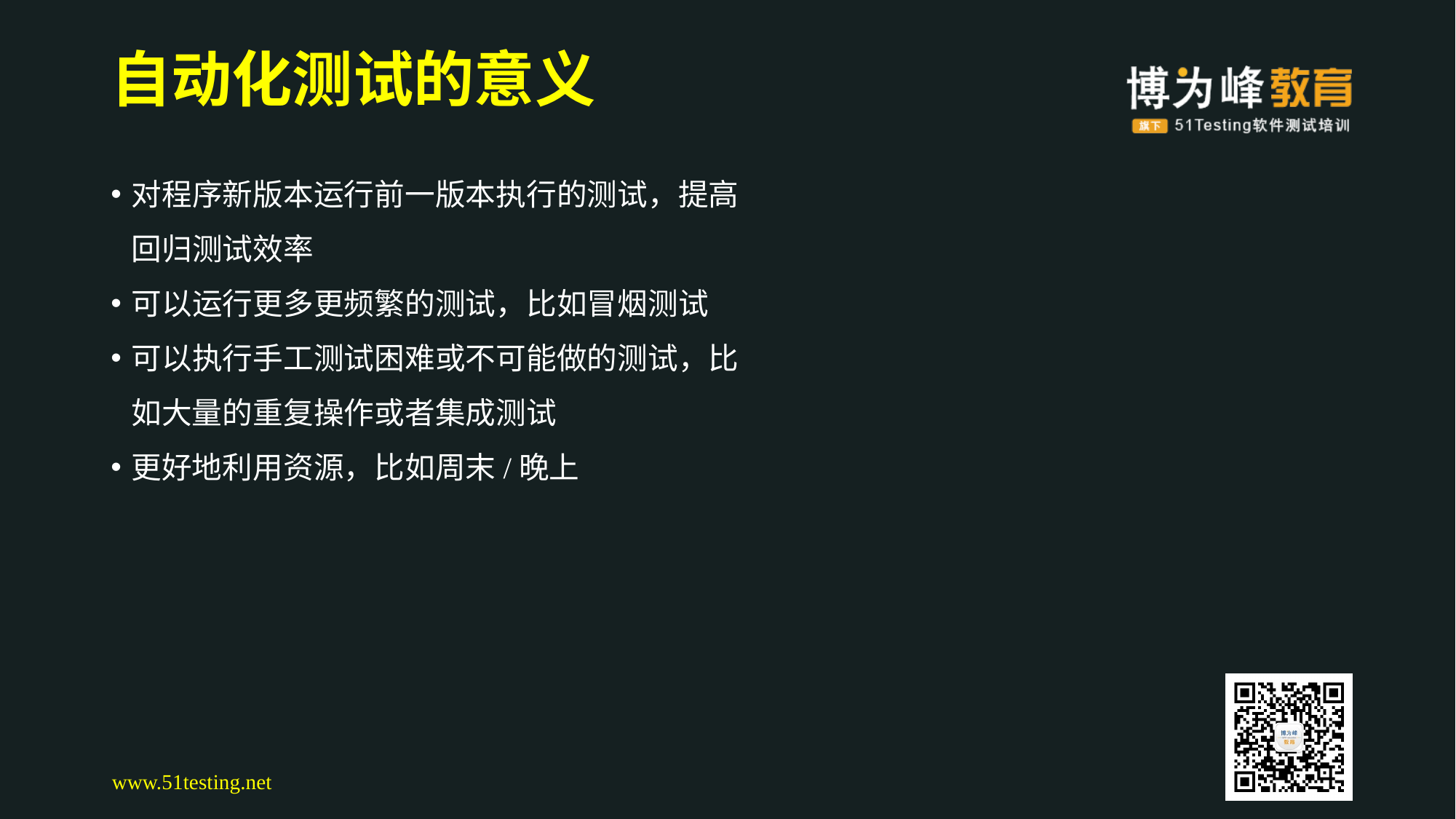

# 自动化测试的意义
对程序新版本运行前一版本执行的测试，提高回归测试效率
可以运行更多更频繁的测试，比如冒烟测试
可以执行手工测试困难或不可能做的测试，比如大量的重复操作或者集成测试
更好地利用资源，比如周末/晚上